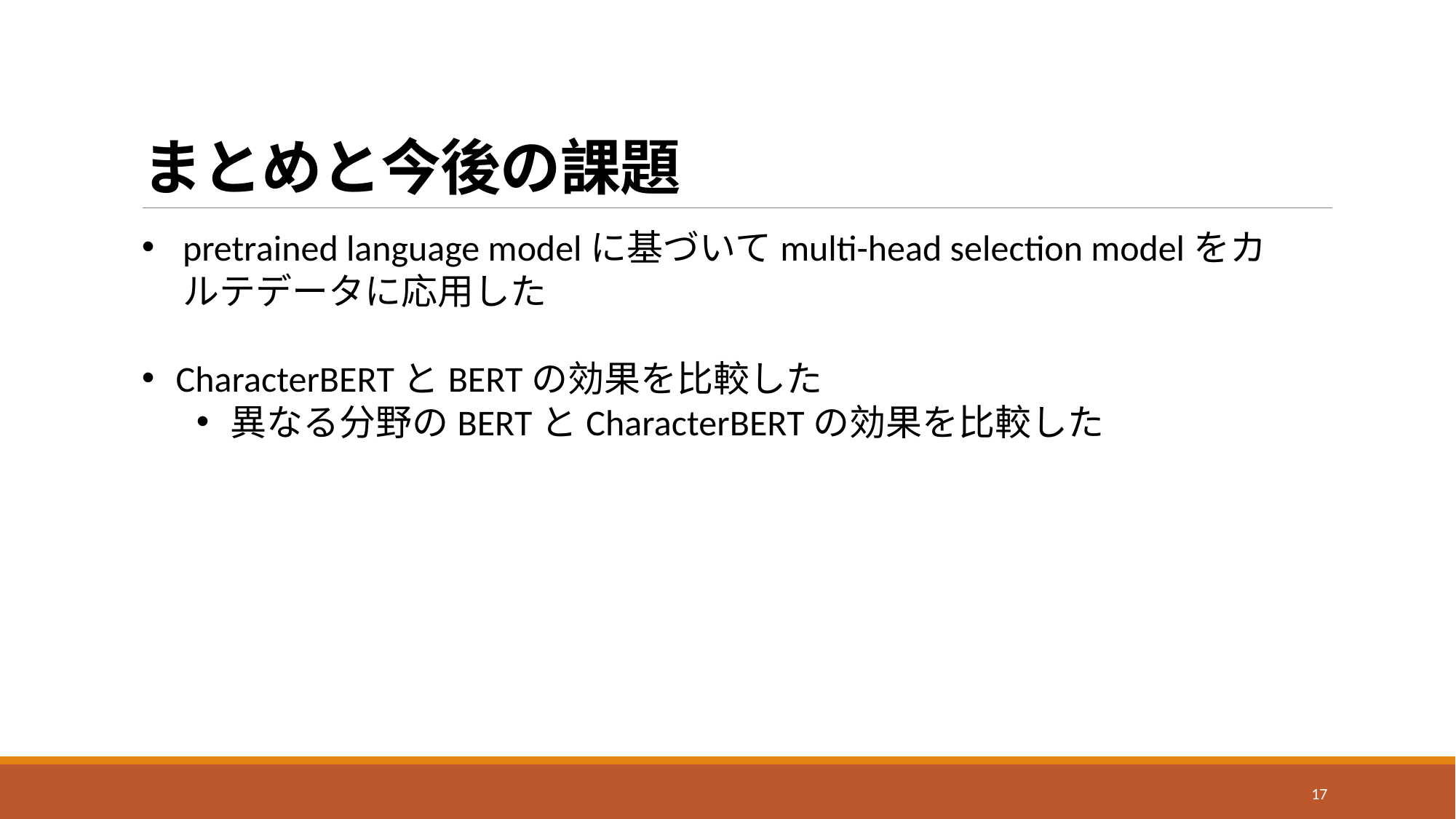

# まとめと今後の課題
pretrained language modelに基づいてmulti-head selection modelをカルテデータに応用した

CharacterBERTとBERTの効果を比較した
異なる分野のBERTとCharacterBERTの効果を比較した

17